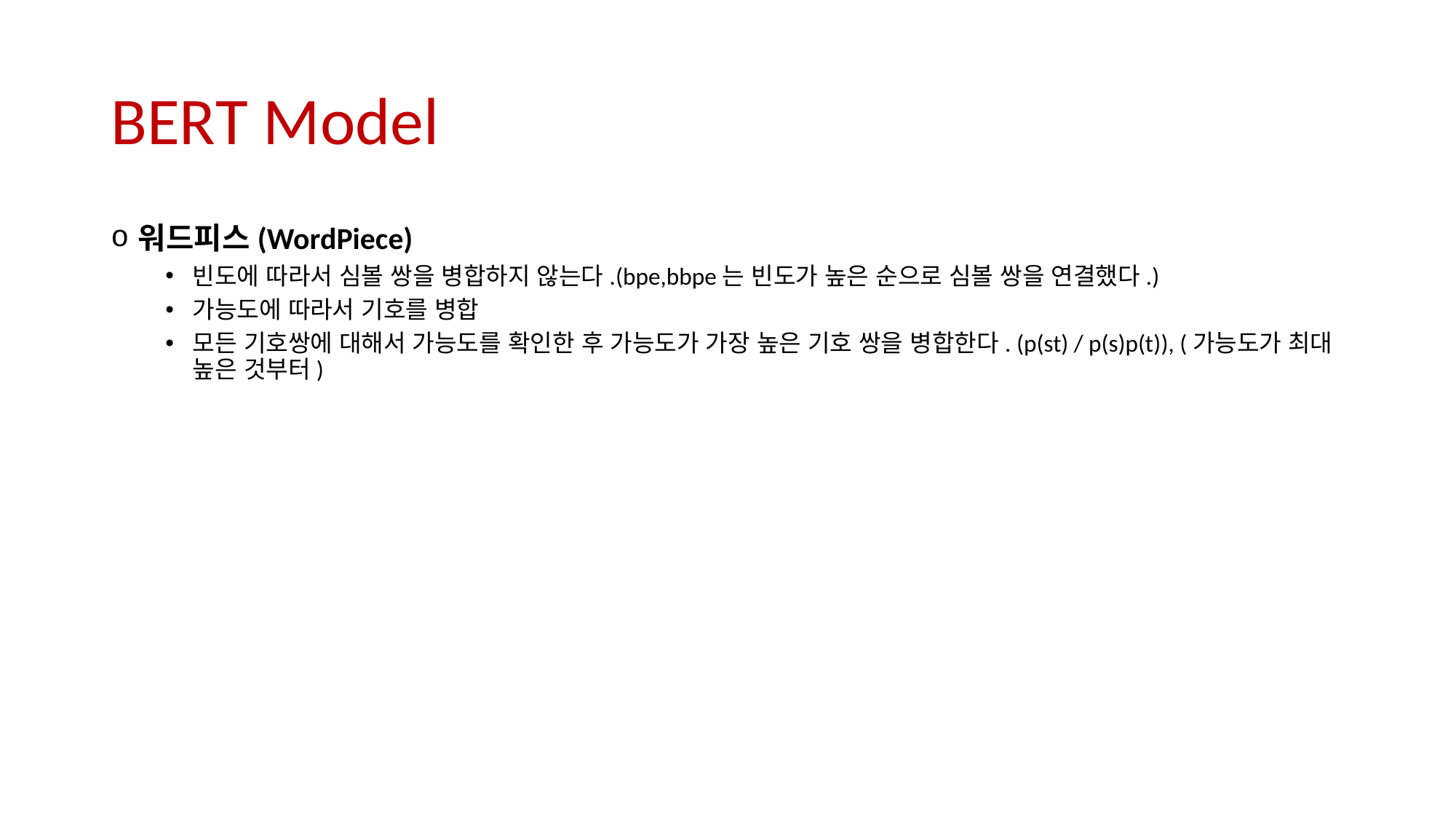

# BERT Model
워드피스(WordPiece)
빈도에 따라서 심볼 쌍을 병합하지 않는다.(bpe,bbpe는 빈도가 높은 순으로 심볼 쌍을 연결했다.)
가능도에 따라서 기호를 병합
모든 기호쌍에 대해서 가능도를 확인한 후 가능도가 가장 높은 기호 쌍을 병합한다. (p(st) / p(s)p(t)), (가능도가 최대 높은 것부터)